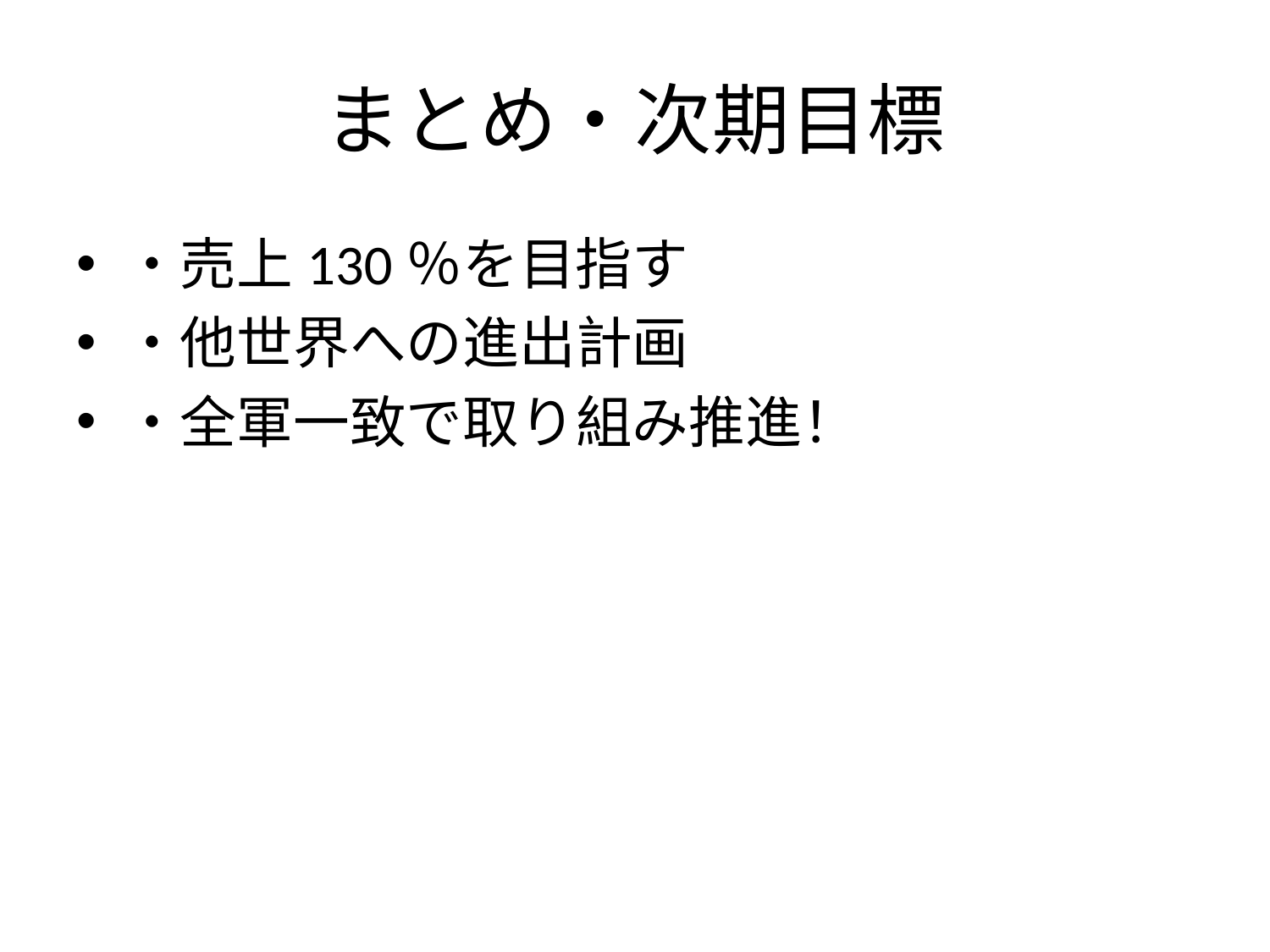

# まとめ・次期目標
・売上130％を目指す
・他世界への進出計画
・全軍一致で取り組み推進！